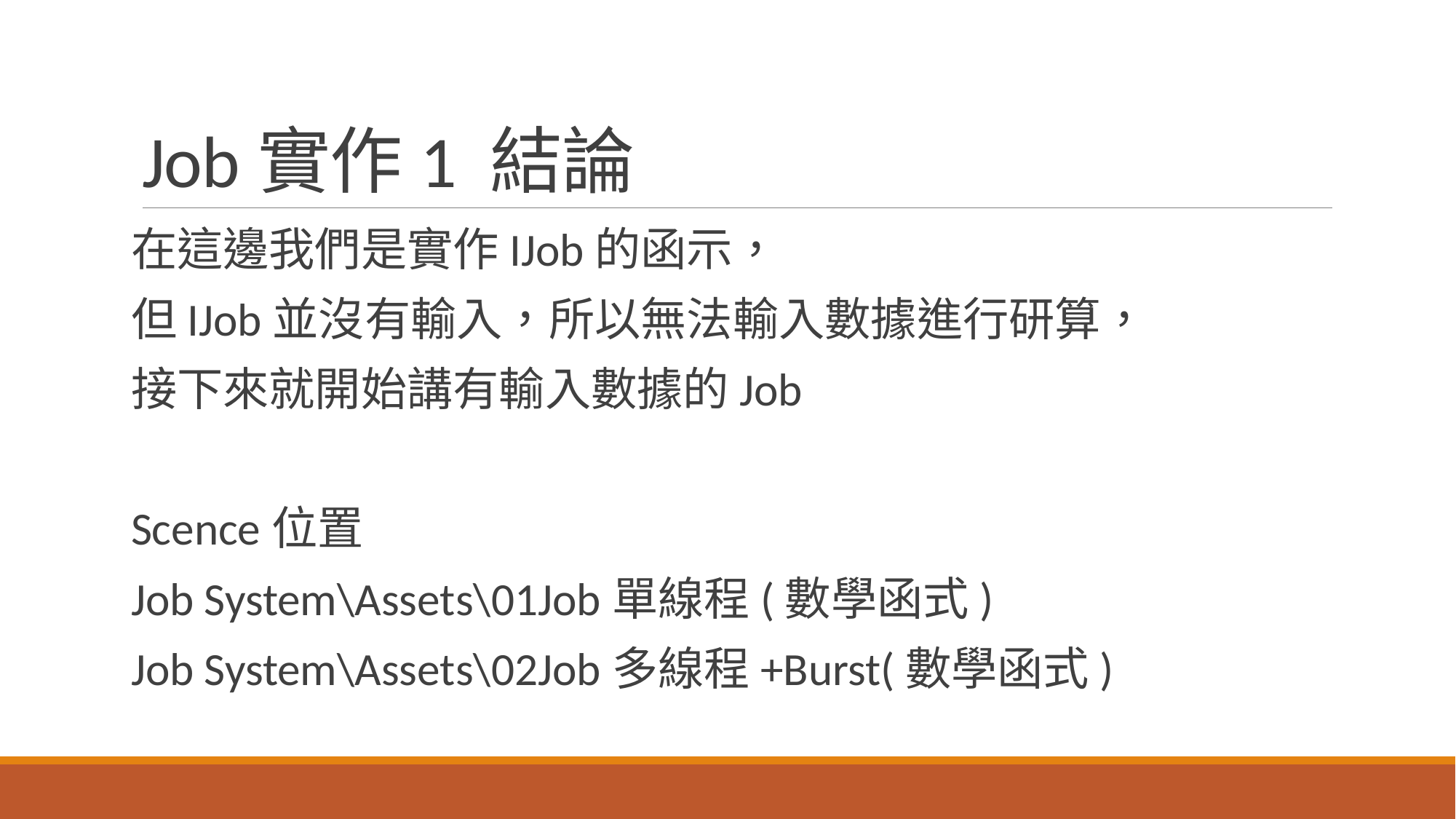

# Job實作1 結論
在這邊我們是實作IJob的函示，
但IJob並沒有輸入，所以無法輸入數據進行研算，
接下來就開始講有輸入數據的Job

Scence位置
Job System\Assets\01Job單線程(數學函式)
Job System\Assets\02Job多線程+Burst(數學函式)